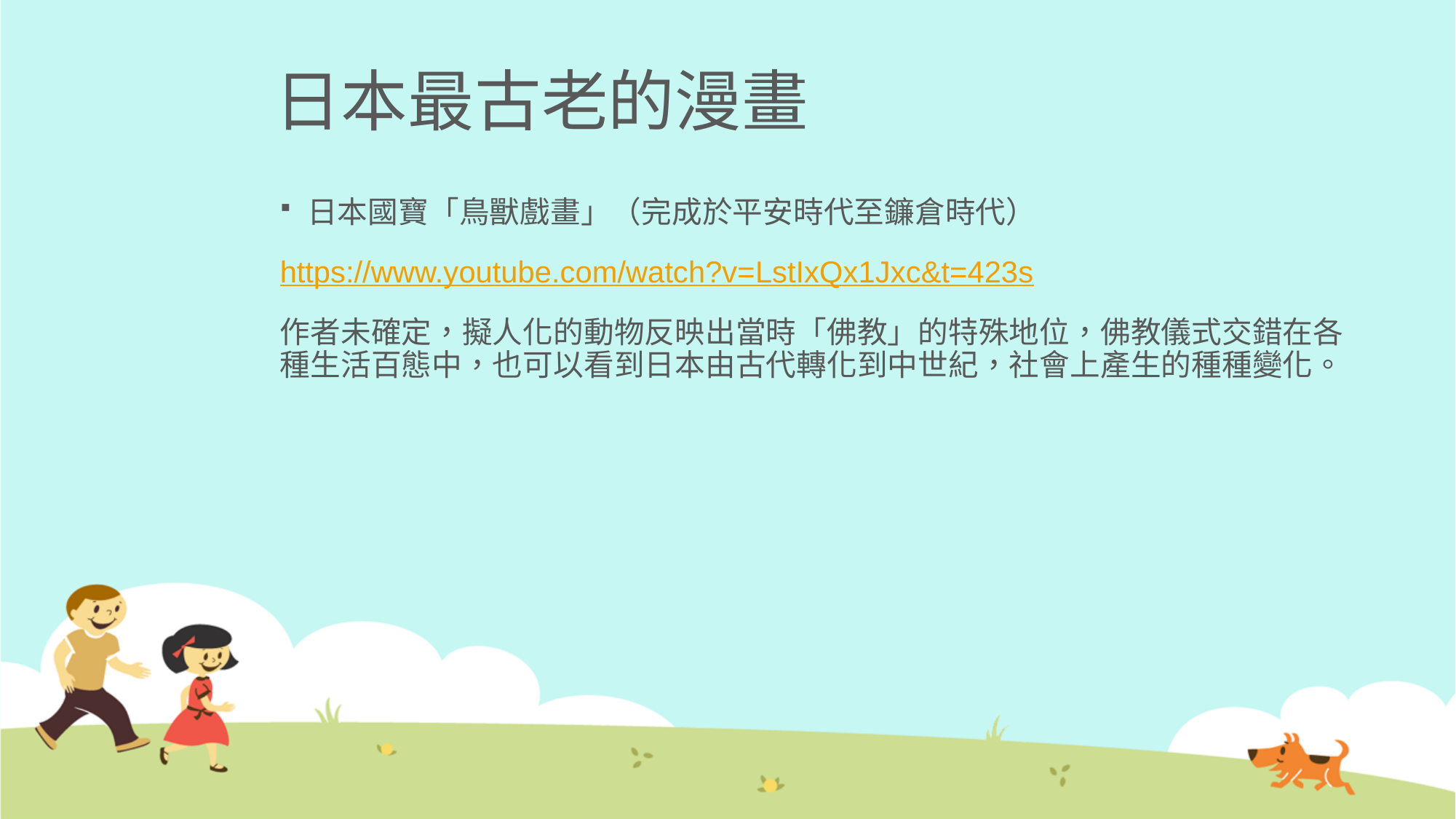

# 日本最古老的漫畫
日本國寶「鳥獸戲畫」（完成於平安時代至鐮倉時代）
https://www.youtube.com/watch?v=LstIxQx1Jxc&t=423s
作者未確定，擬人化的動物反映出當時「佛教」的特殊地位，佛教儀式交錯在各種生活百態中，也可以看到日本由古代轉化到中世紀，社會上產生的種種變化。